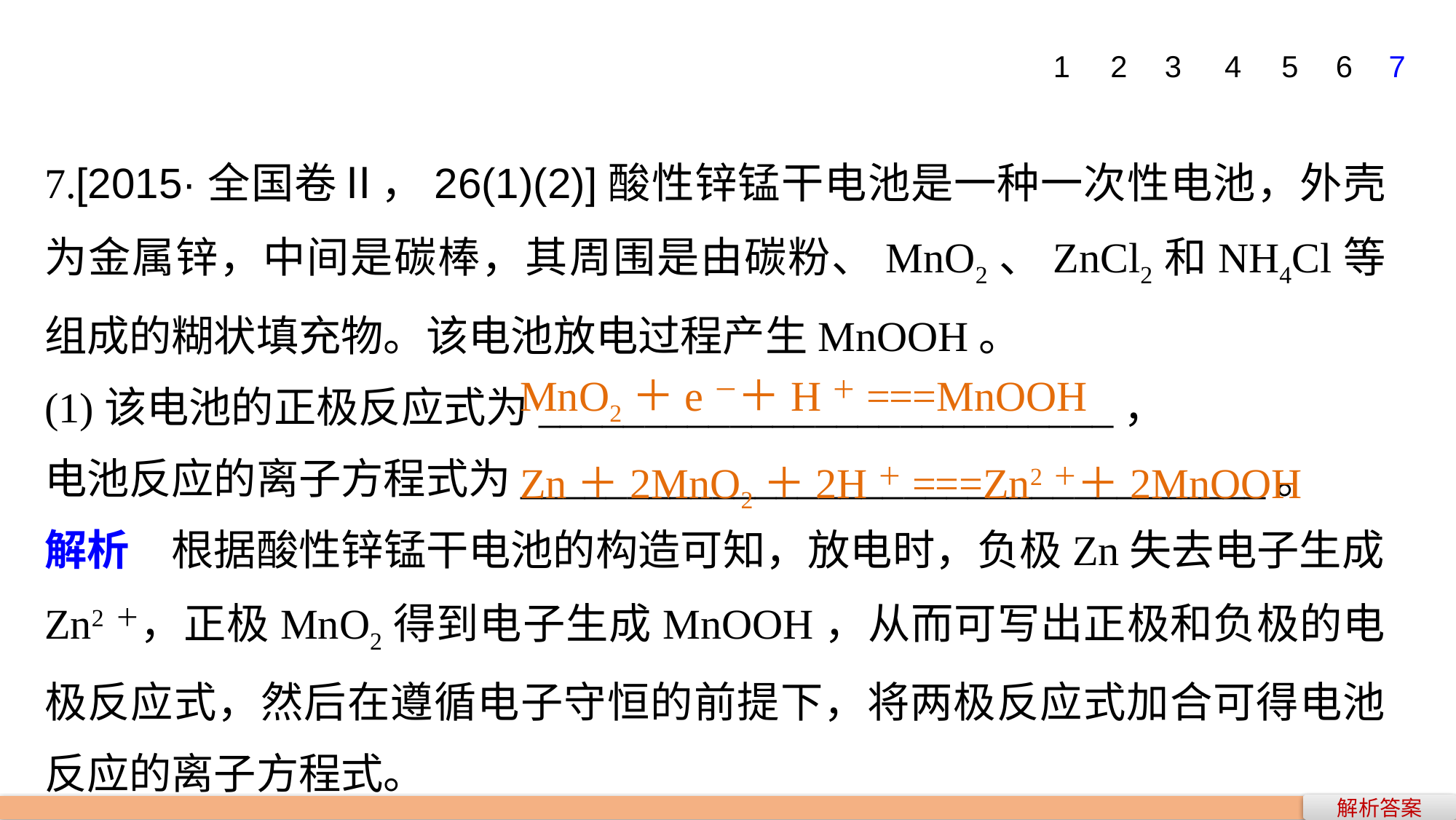

7
1
2
3
4
5
6
7.[2015·全国卷Ⅱ，26(1)(2)]酸性锌锰干电池是一种一次性电池，外壳为金属锌，中间是碳棒，其周围是由碳粉、MnO2、ZnCl2和NH4Cl等组成的糊状填充物。该电池放电过程产生MnOOH。
(1)该电池的正极反应式为___________________________，
电池反应的离子方程式为___________________________________。
解析　根据酸性锌锰干电池的构造可知，放电时，负极Zn失去电子生成Zn2＋，正极MnO2得到电子生成MnOOH，从而可写出正极和负极的电极反应式，然后在遵循电子守恒的前提下，将两极反应式加合可得电池反应的离子方程式。
MnO2＋e－＋H＋===MnOOH
Zn＋2MnO2＋2H＋===Zn2＋＋2MnOOH
解析答案